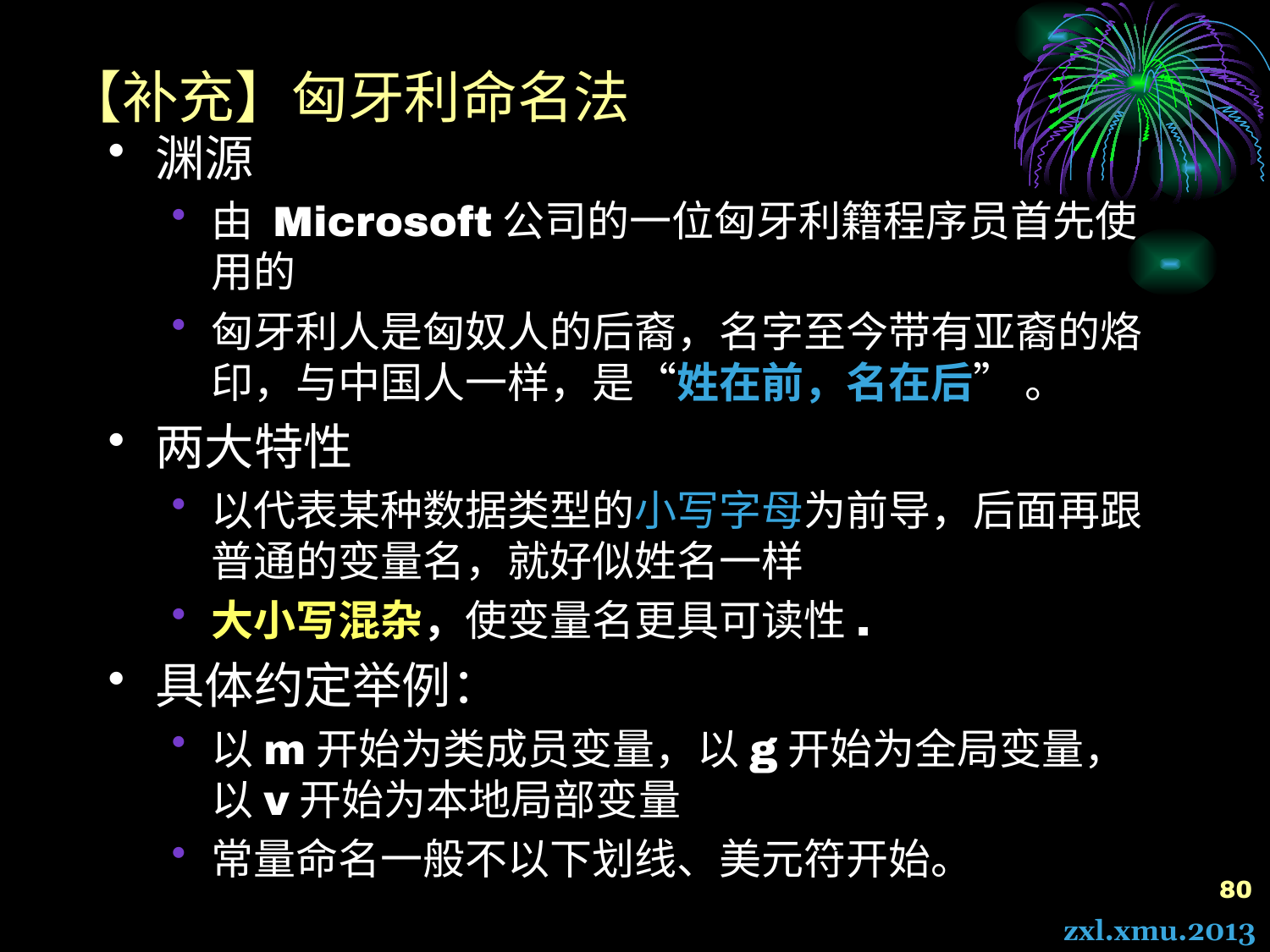

# 【补充】匈牙利命名法
渊源
由 Microsoft公司的一位匈牙利籍程序员首先使用的
匈牙利人是匈奴人的后裔，名字至今带有亚裔的烙印，与中国人一样，是“姓在前，名在后” 。
两大特性
以代表某种数据类型的小写字母为前导，后面再跟普通的变量名，就好似姓名一样
大小写混杂，使变量名更具可读性.
具体约定举例：
以m开始为类成员变量，以g开始为全局变量，以v开始为本地局部变量
常量命名一般不以下划线、美元符开始。
80